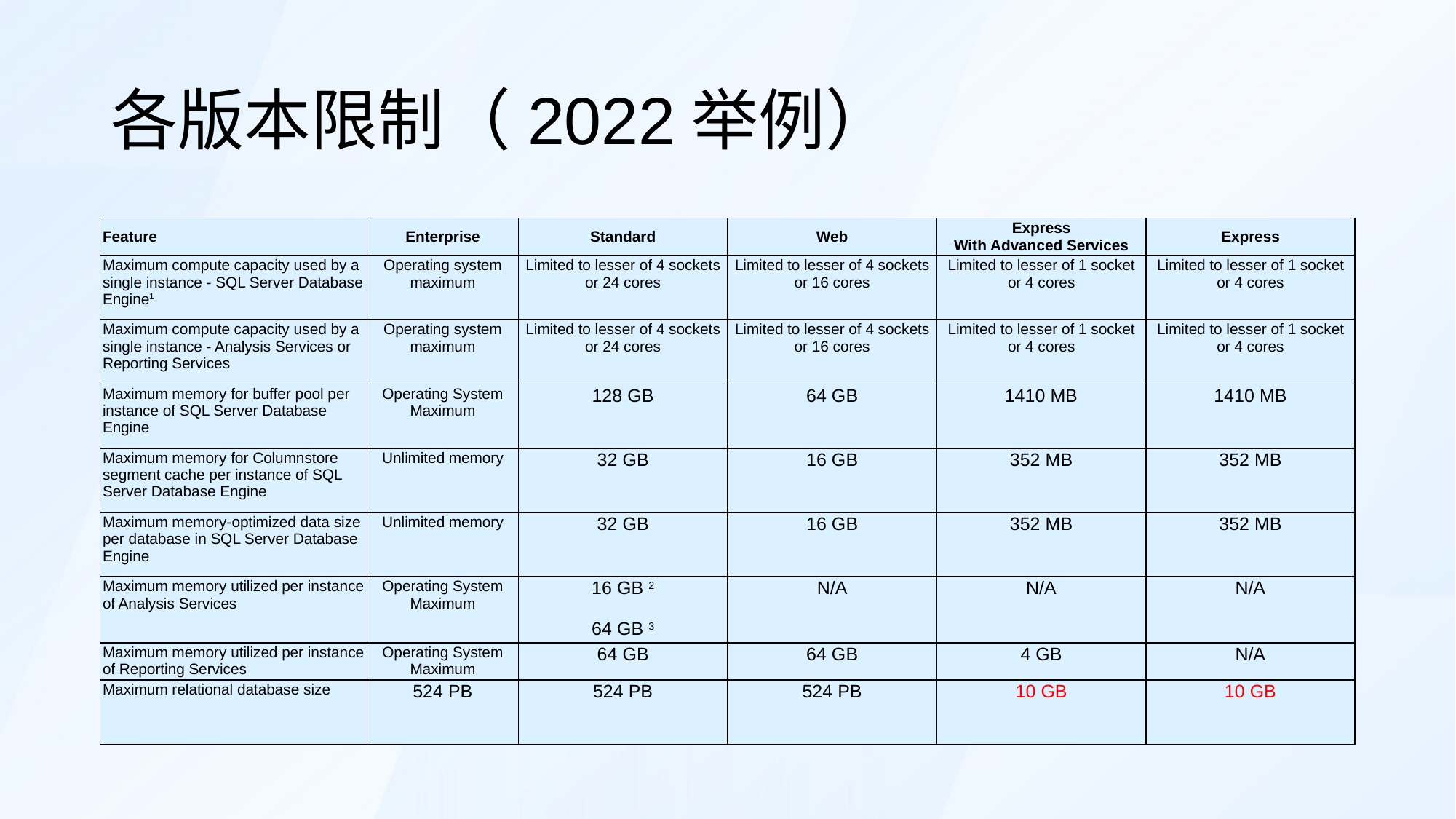

# 各版本限制（2022举例）
| Feature | Enterprise | Standard | Web | Express With Advanced Services | Express |
| --- | --- | --- | --- | --- | --- |
| Maximum compute capacity used by a single instance - SQL Server Database Engine1 | Operating system maximum | Limited to lesser of 4 sockets or 24 cores | Limited to lesser of 4 sockets or 16 cores | Limited to lesser of 1 socket or 4 cores | Limited to lesser of 1 socket or 4 cores |
| Maximum compute capacity used by a single instance - Analysis Services or Reporting Services | Operating system maximum | Limited to lesser of 4 sockets or 24 cores | Limited to lesser of 4 sockets or 16 cores | Limited to lesser of 1 socket or 4 cores | Limited to lesser of 1 socket or 4 cores |
| Maximum memory for buffer pool per instance of SQL Server Database Engine | Operating System Maximum | 128 GB | 64 GB | 1410 MB | 1410 MB |
| Maximum memory for Columnstore segment cache per instance of SQL Server Database Engine | Unlimited memory | 32 GB | 16 GB | 352 MB | 352 MB |
| Maximum memory-optimized data size per database in SQL Server Database Engine | Unlimited memory | 32 GB | 16 GB | 352 MB | 352 MB |
| Maximum memory utilized per instance of Analysis Services | Operating System Maximum | 16 GB 2 64 GB 3 | N/A | N/A | N/A |
| Maximum memory utilized per instance of Reporting Services | Operating System Maximum | 64 GB | 64 GB | 4 GB | N/A |
| Maximum relational database size | 524 PB | 524 PB | 524 PB | 10 GB | 10 GB |